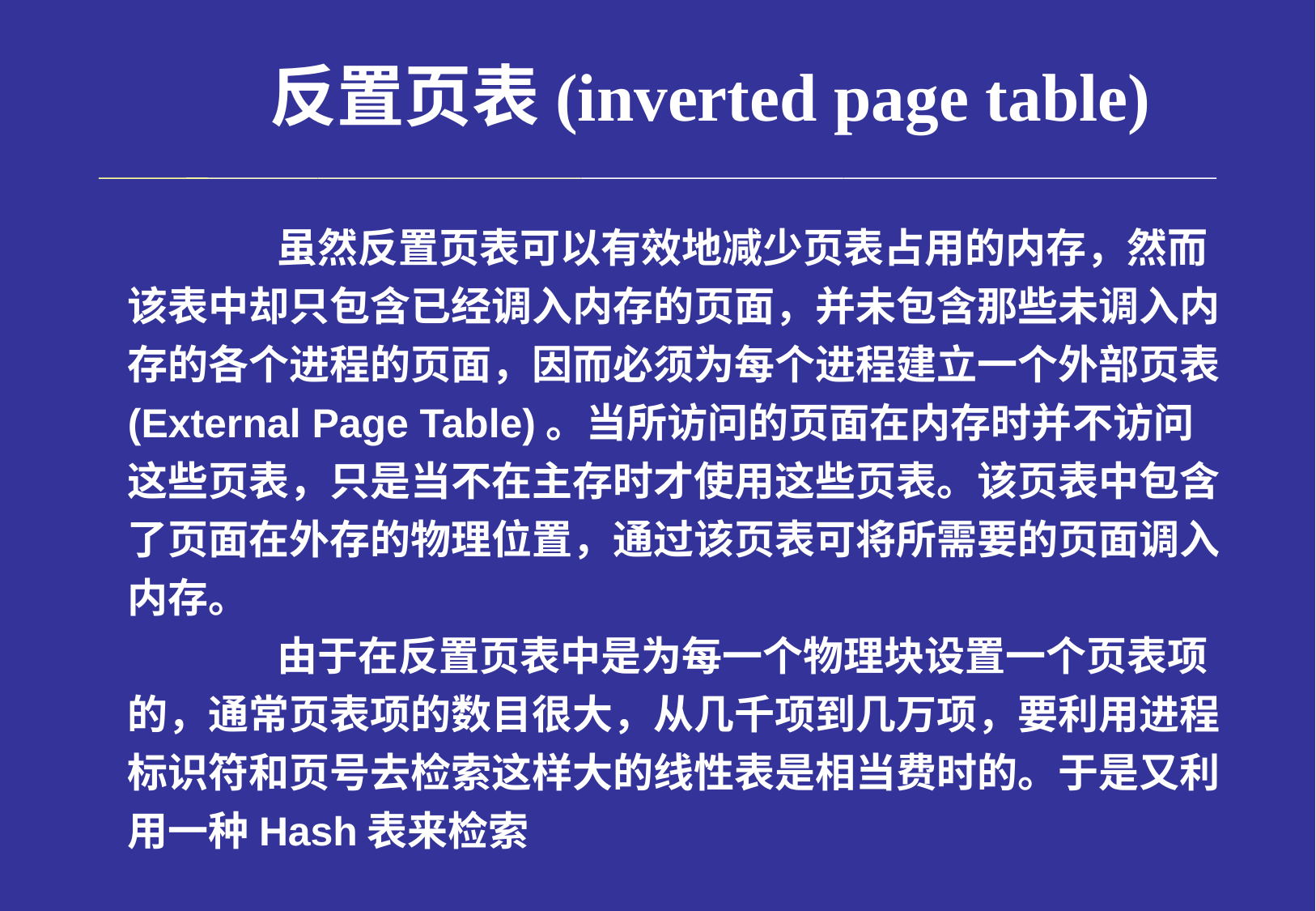

# 反置页表(inverted page table)
	  虽然反置页表可以有效地减少页表占用的内存，然而该表中却只包含已经调入内存的页面，并未包含那些未调入内存的各个进程的页面，因而必须为每个进程建立一个外部页表(External Page Table)。当所访问的页面在内存时并不访问这些页表，只是当不在主存时才使用这些页表。该页表中包含了页面在外存的物理位置，通过该页表可将所需要的页面调入内存。
	  由于在反置页表中是为每一个物理块设置一个页表项的，通常页表项的数目很大，从几千项到几万项，要利用进程标识符和页号去检索这样大的线性表是相当费时的。于是又利用一种Hash表来检索